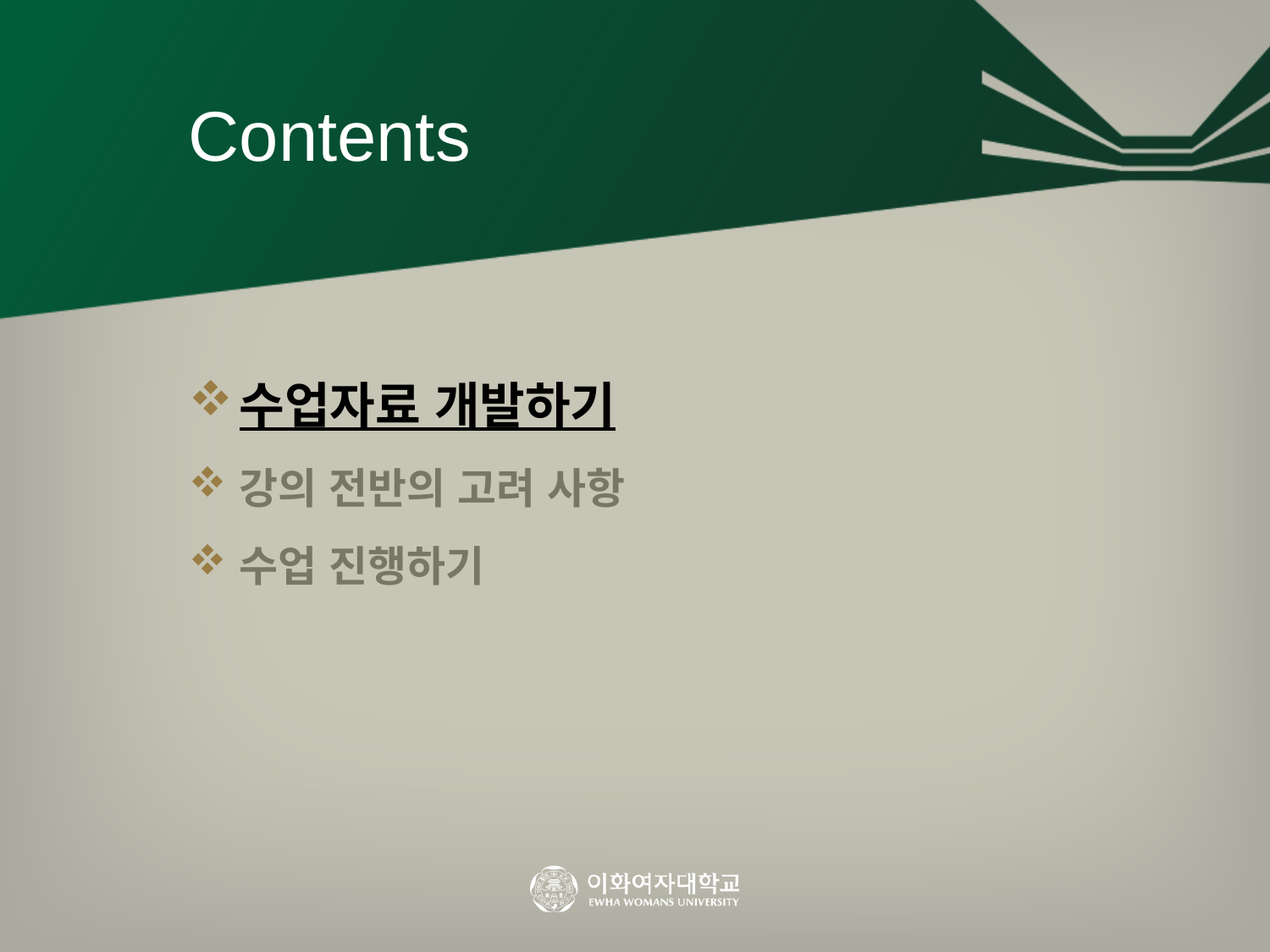

# Contents
수업자료 개발하기
강의 전반의 고려 사항
수업 진행하기